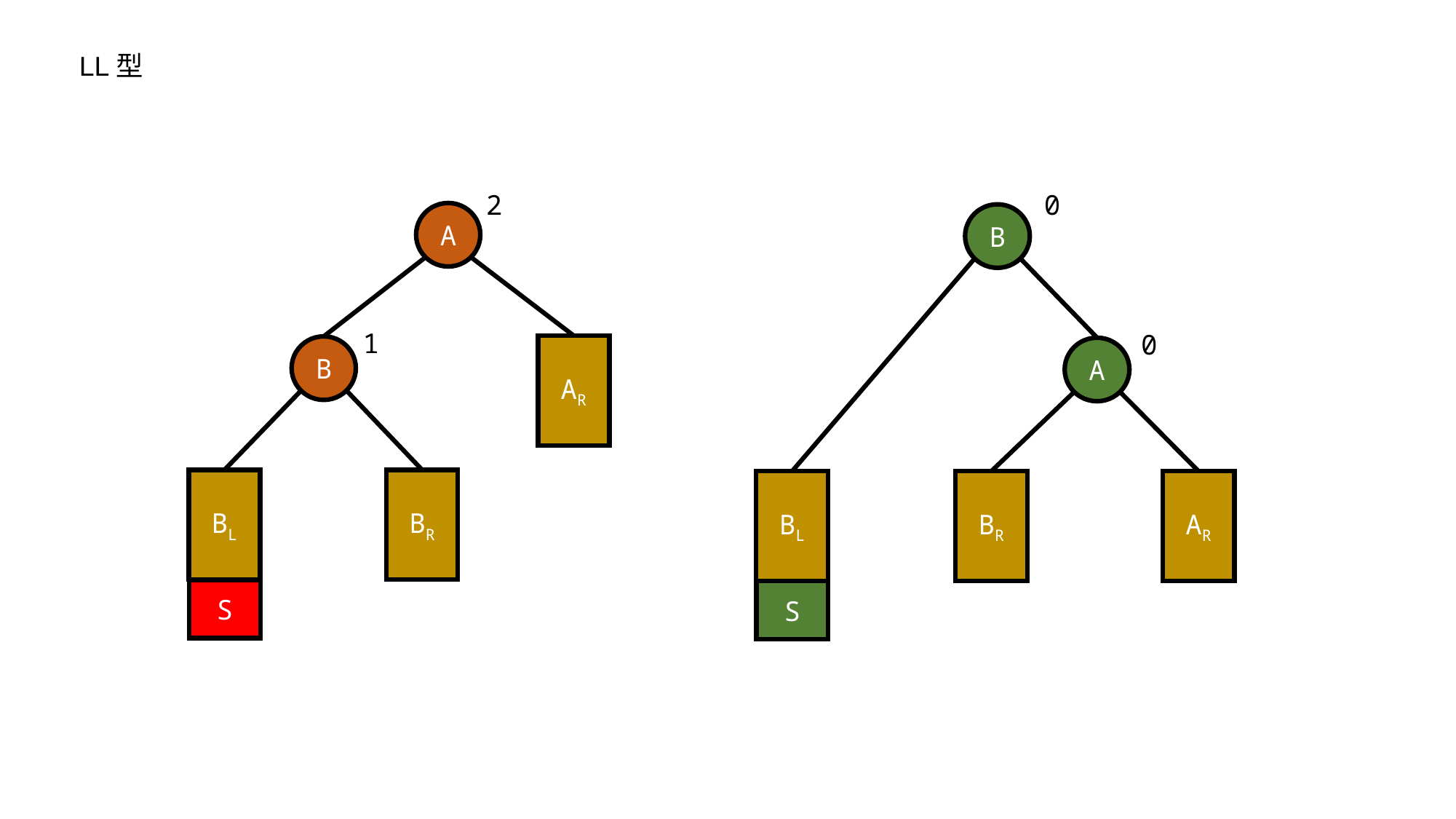

LL型
2
A
1
AR
B
BR
BL
S
0
B
0
A
AR
BR
BL
S